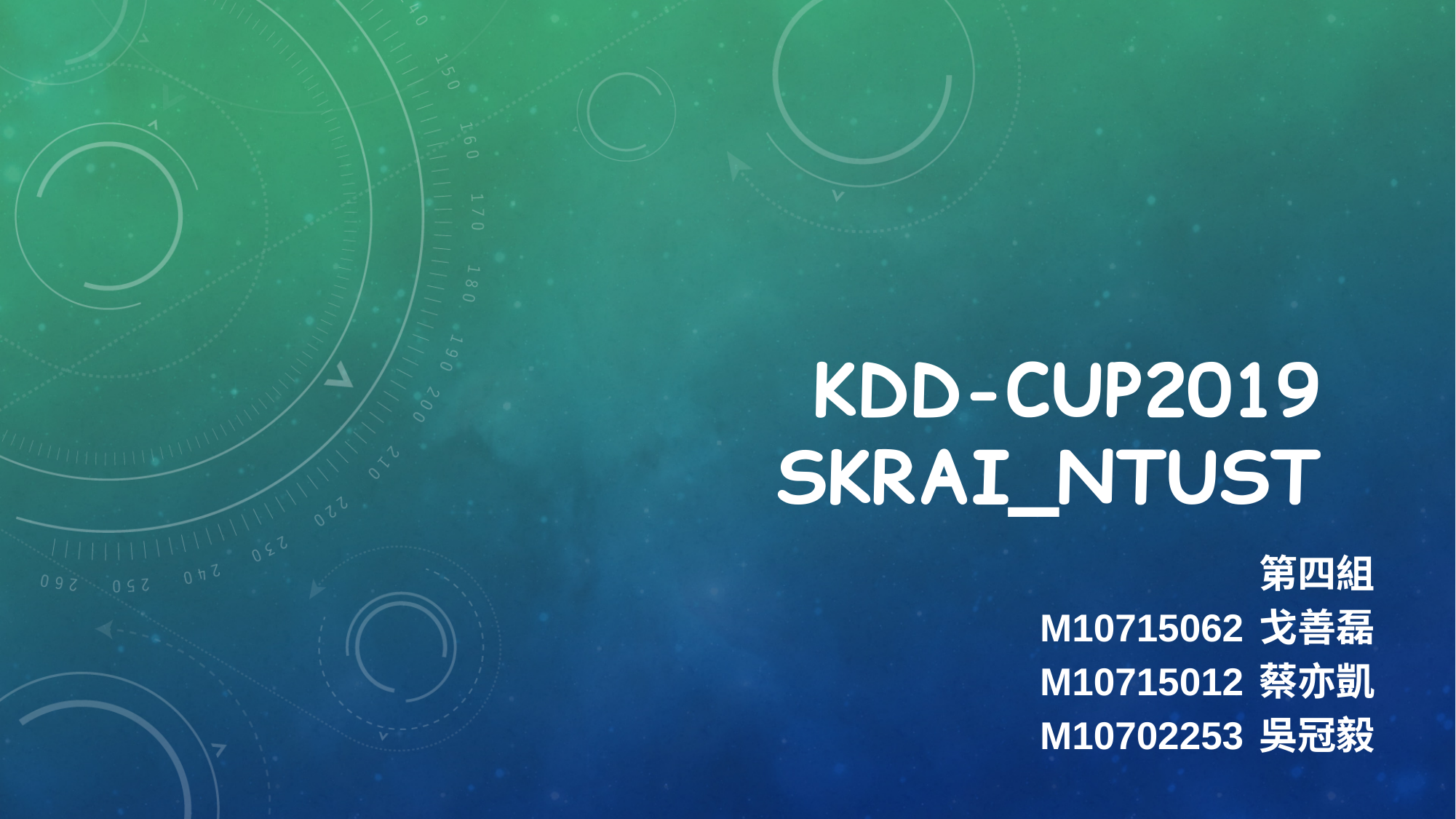

# KDD-CUP2019 SKRAI_NTUST
第四組
M10715062 戈善磊
M10715012 蔡亦凱
M10702253 吳冠毅